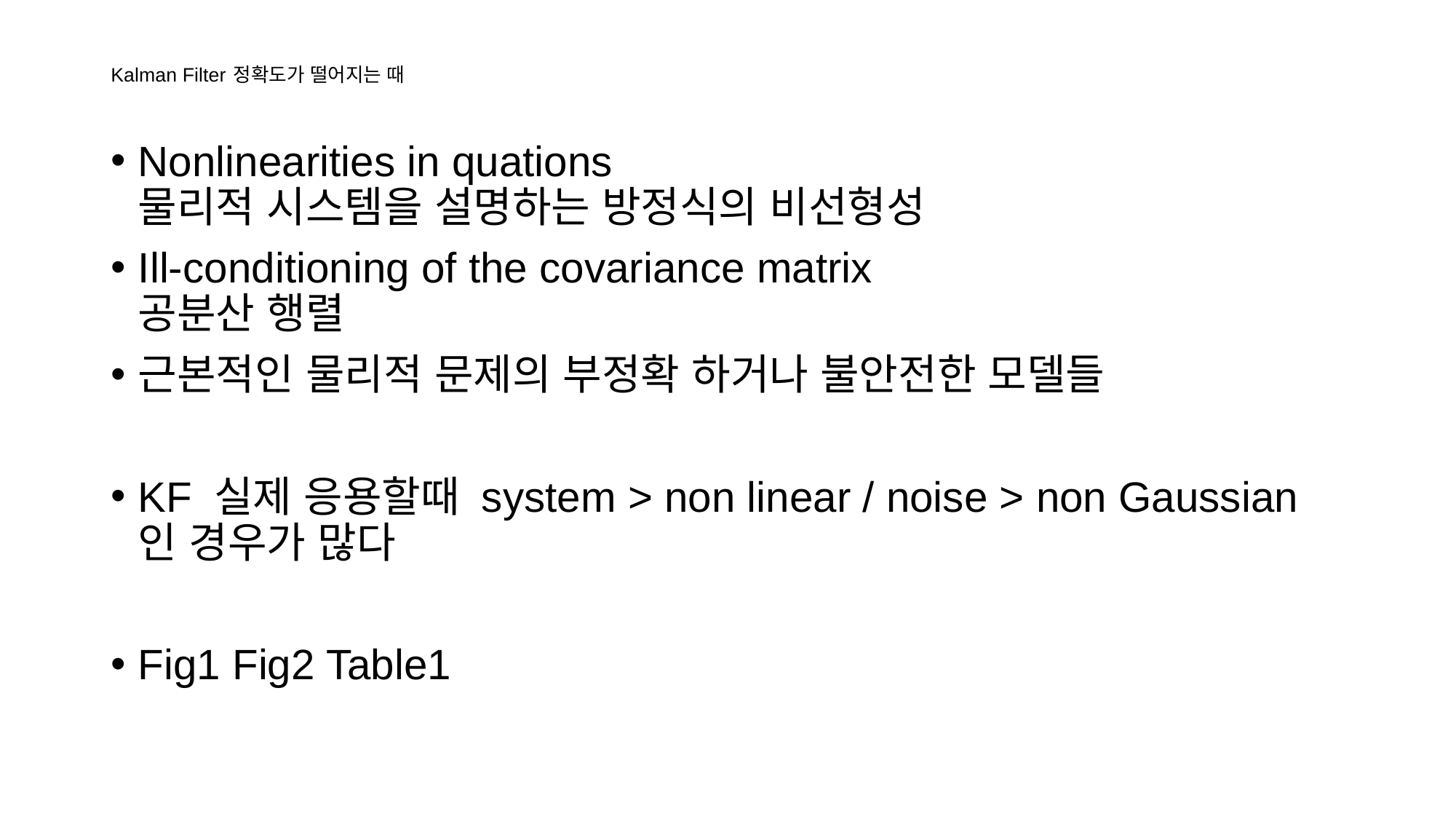

# Kalman Filter 정확도가 떨어지는 때
Nonlinearities in quations
물리적 시스템을 설명하는 방정식의 비선형성
Ill-conditioning of the covariance matrix
공분산 행렬
근본적인 물리적 문제의 부정확 하거나 불안전한 모델들

KF 실제 응용할때 system > non linear / noise > non Gaussian
인 경우가 많다

Fig1 Fig2 Table1